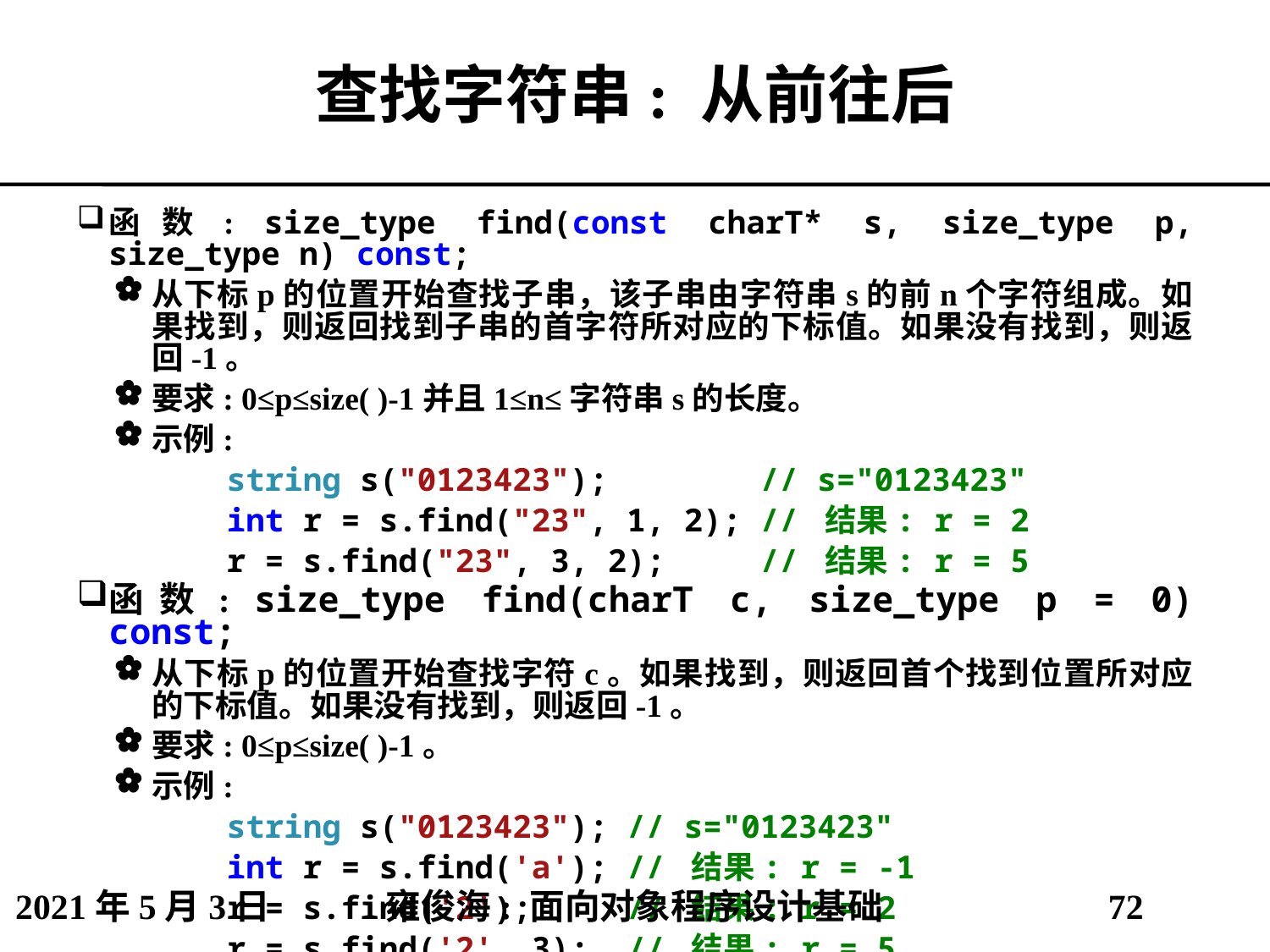

# 查找字符串: 从前往后

函数: size_type find(const charT* s, size_type p, size_type n) const;
从下标p的位置开始查找子串，该子串由字符串s的前n个字符组成。如果找到，则返回找到子串的首字符所对应的下标值。如果没有找到，则返回-1。
要求: 0≤p≤size( )-1并且1≤n≤字符串s的长度。
示例:
string s("0123423");        // s="0123423"
int r = s.find("23", 1, 2); // 结果: r = 2
r = s.find("23", 3, 2);     // 结果: r = 5
函数: size_type find(charT c, size_type p = 0) const;
从下标p的位置开始查找字符c。如果找到，则返回首个找到位置所对应的下标值。如果没有找到，则返回-1。
要求: 0≤p≤size( )-1。
示例:
string s("0123423"); // s="0123423"
int r = s.find('a'); // 结果: r = -1
r = s.find('2');     // 结果: r = 2
r = s.find('2', 3);  // 结果: r = 5
2021年5月3日
雍俊海: 面向对象程序设计基础
72